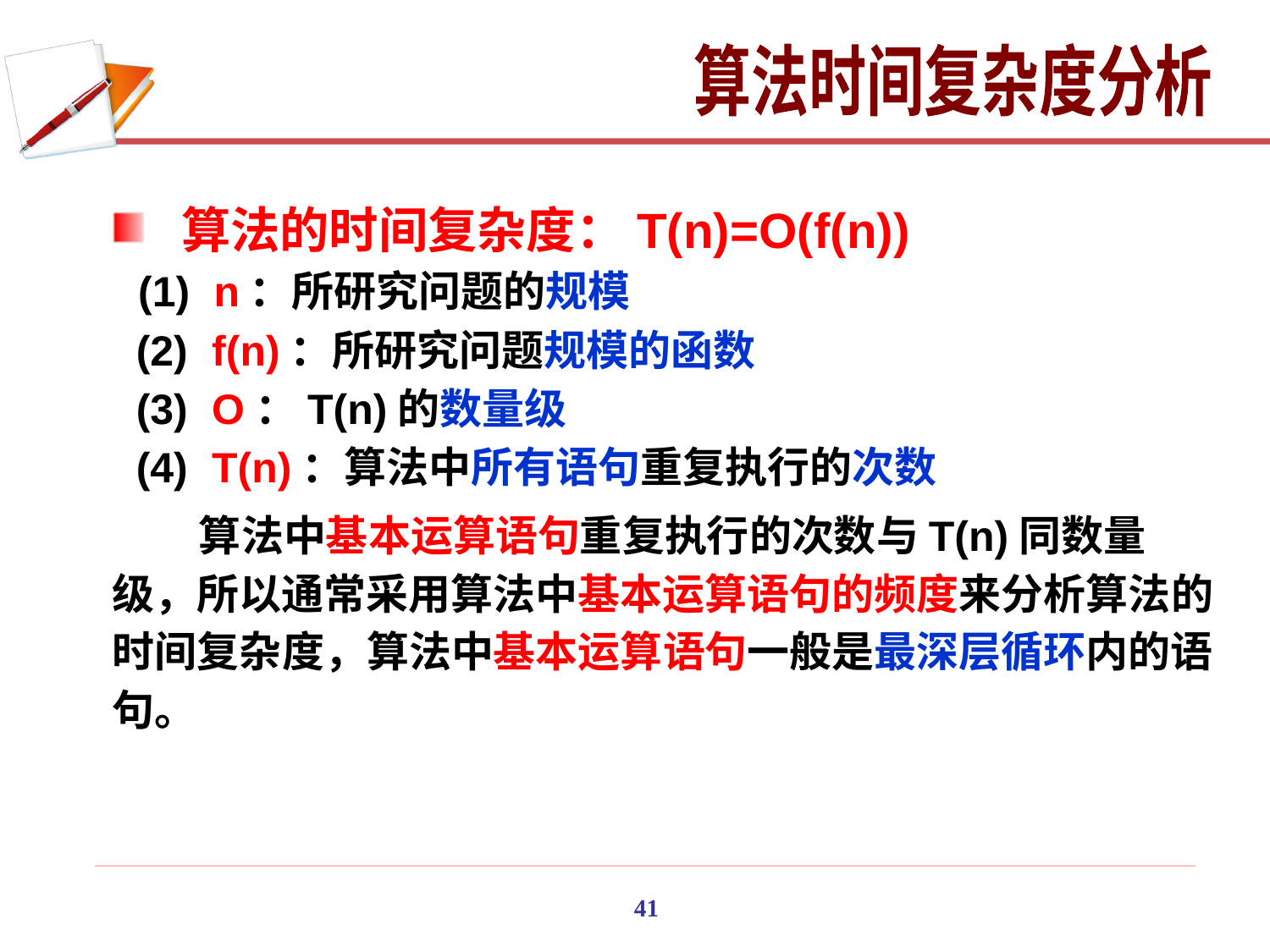

算法时间复杂度分析
  算法的时间复杂度：T(n)=O(f(n))
  (1)  n：所研究问题的规模
  (2)  f(n)：所研究问题规模的函数
  (3)  O：T(n)的数量级
  (4)  T(n)：算法中所有语句重复执行的次数
        算法中基本运算语句重复执行的次数与T(n)同数量级，所以通常采用算法中基本运算语句的频度来分析算法的时间复杂度，算法中基本运算语句一般是最深层循环内的语句。